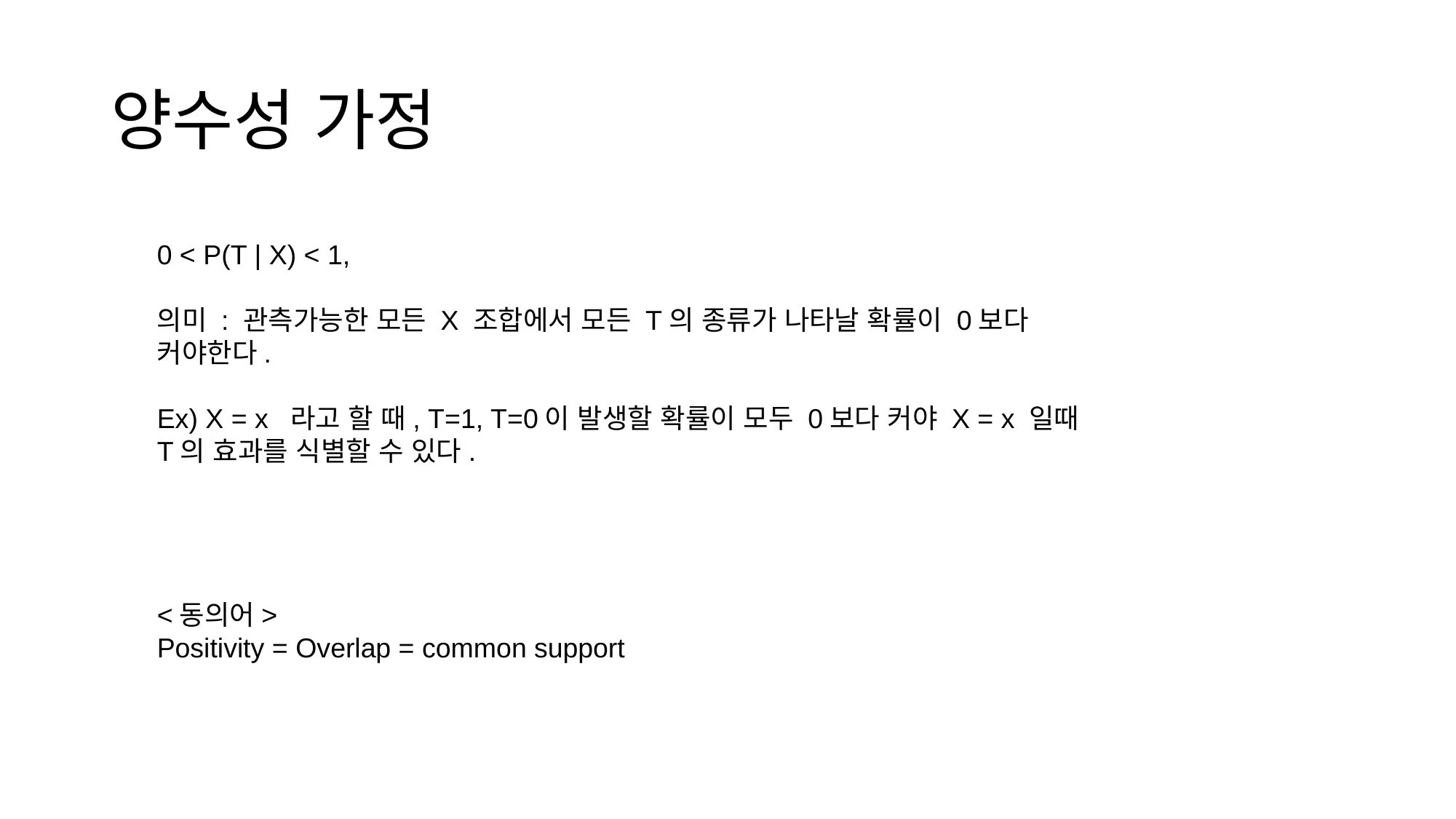

# 양수성 가정
0 < P(T | X) < 1,

의미 : 관측가능한 모든 X 조합에서 모든 T의 종류가 나타날 확률이 0보다 커야한다.

Ex) X = x  라고 할 때, T=1, T=0이 발생할 확률이 모두 0보다 커야 X = x 일때 T의 효과를 식별할 수 있다.

<동의어>
Positivity = Overlap = common support